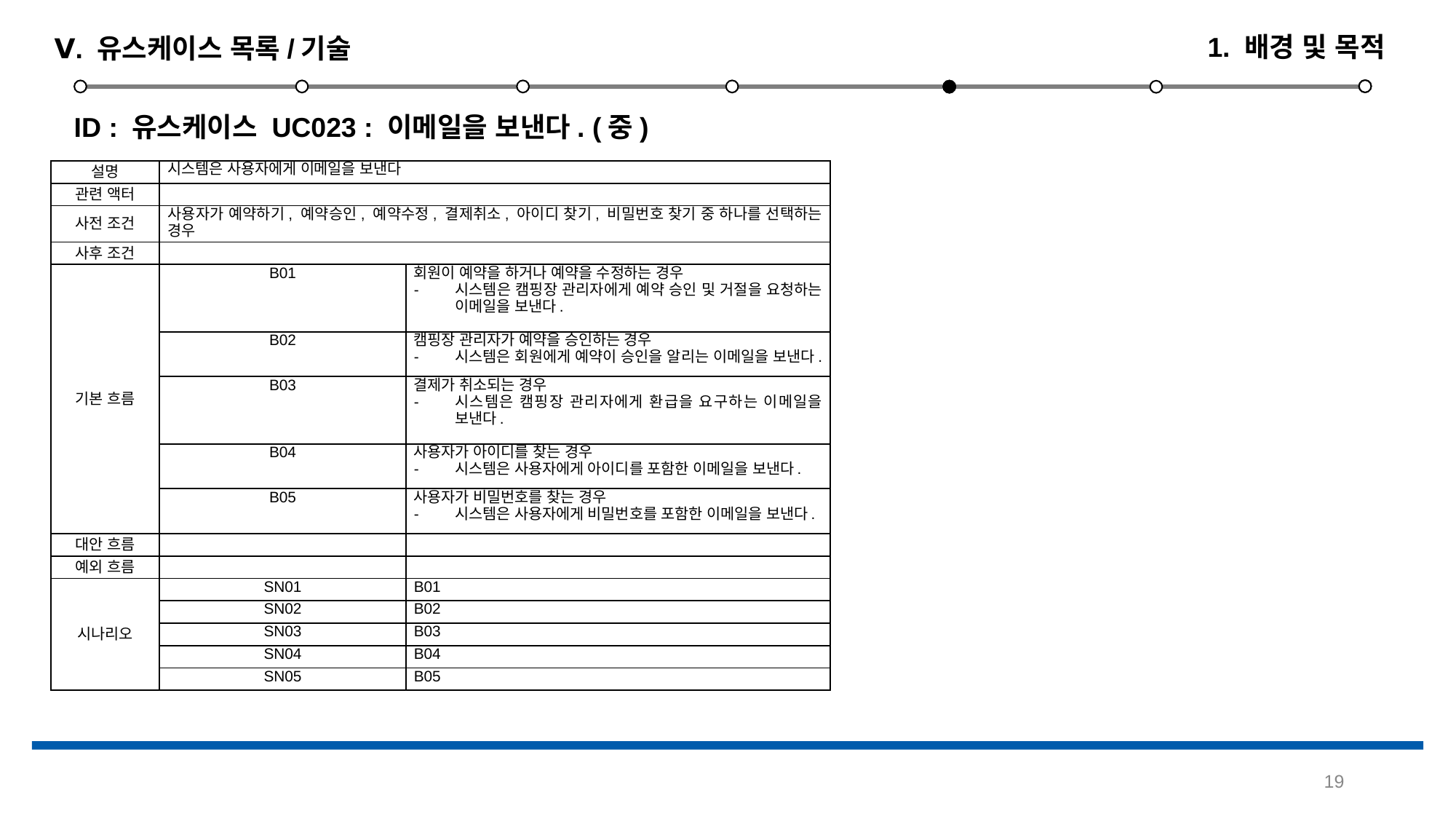

1. 배경 및 목적
Ⅴ. 유스케이스 목록/기술

ID : 유스케이스 UC023 : 이메일을 보낸다. (중)
| 설명 | 시스템은 사용자에게 이메일을 보낸다 |  |
| --- | --- | --- |
| 관련 액터 |  |  |
| 사전 조건 | 사용자가 예약하기, 예약승인, 예약수정, 결제취소, 아이디 찾기, 비밀번호 찾기 중 하나를 선택하는 경우 |  |
| 사후 조건 |  |  |
| 기본 흐름 | B01 | 회원이 예약을 하거나 예약을 수정하는 경우 시스템은 캠핑장 관리자에게 예약 승인 및 거절을 요청하는 이메일을 보낸다. |
|  | B02 | 캠핑장 관리자가 예약을 승인하는 경우 시스템은 회원에게 예약이 승인을 알리는 이메일을 보낸다. |
|  | B03 | 결제가 취소되는 경우 시스템은 캠핑장 관리자에게 환급을 요구하는 이메일을 보낸다. |
|  | B04 | 사용자가 아이디를 찾는 경우 시스템은 사용자에게 아이디를 포함한 이메일을 보낸다. |
|  | B05 | 사용자가 비밀번호를 찾는 경우 시스템은 사용자에게 비밀번호를 포함한 이메일을 보낸다. |
| 대안 흐름 |  |  |
| 예외 흐름 |  |  |
| 시나리오 | SN01 | B01 |
|  | SN02 | B02 |
|  | SN03 | B03 |
|  | SN04 | B04 |
|  | SN05 | B05 |

19